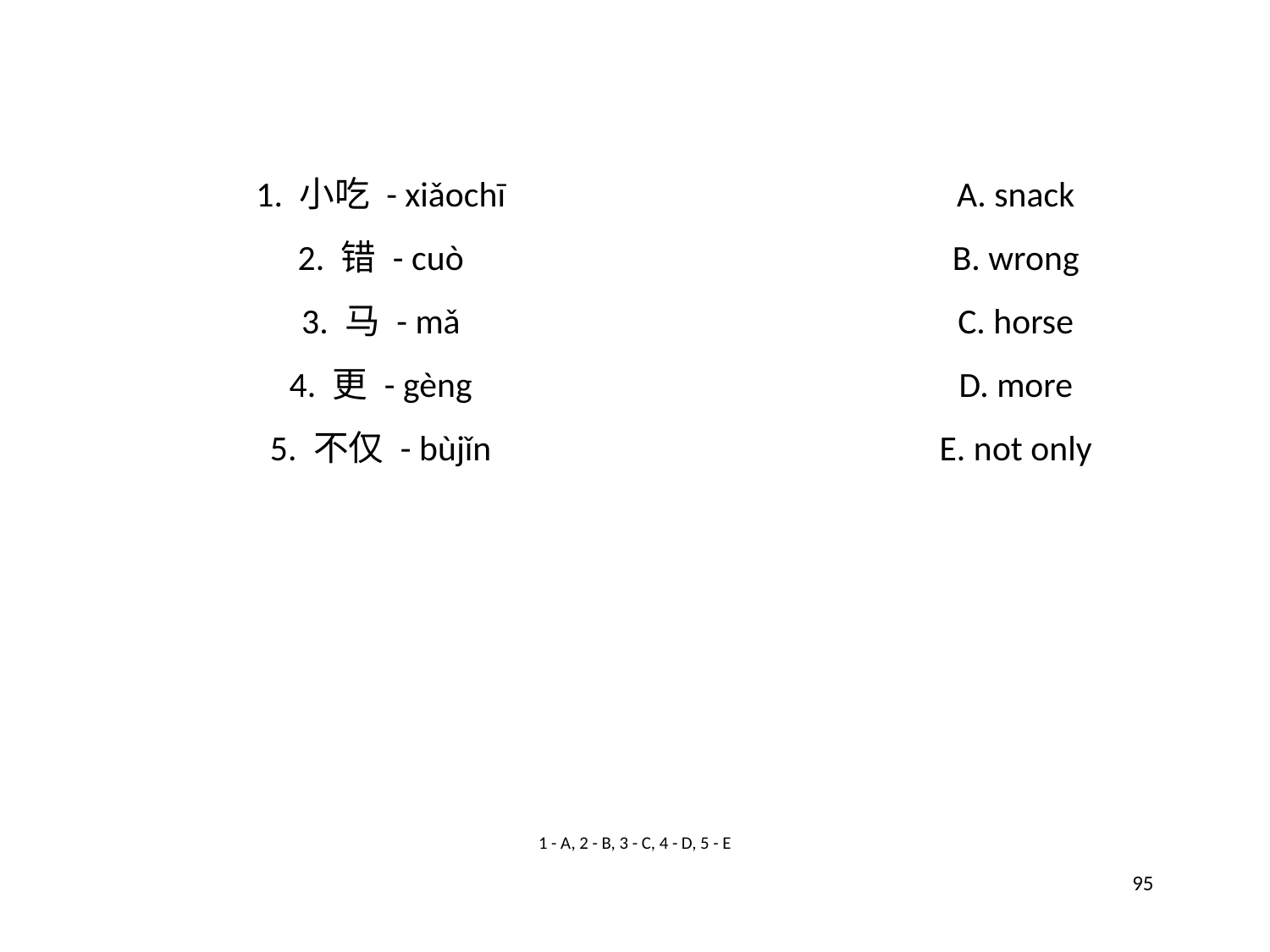

1. 小吃 - xiǎochī

A. snack

2. 错 - cuò

B. wrong

3. 马 - mǎ

C. horse

4. 更 - gèng

D. more

5. 不仅 - bùjǐn

E. not only
1 - A, 2 - B, 3 - C, 4 - D, 5 - E

95